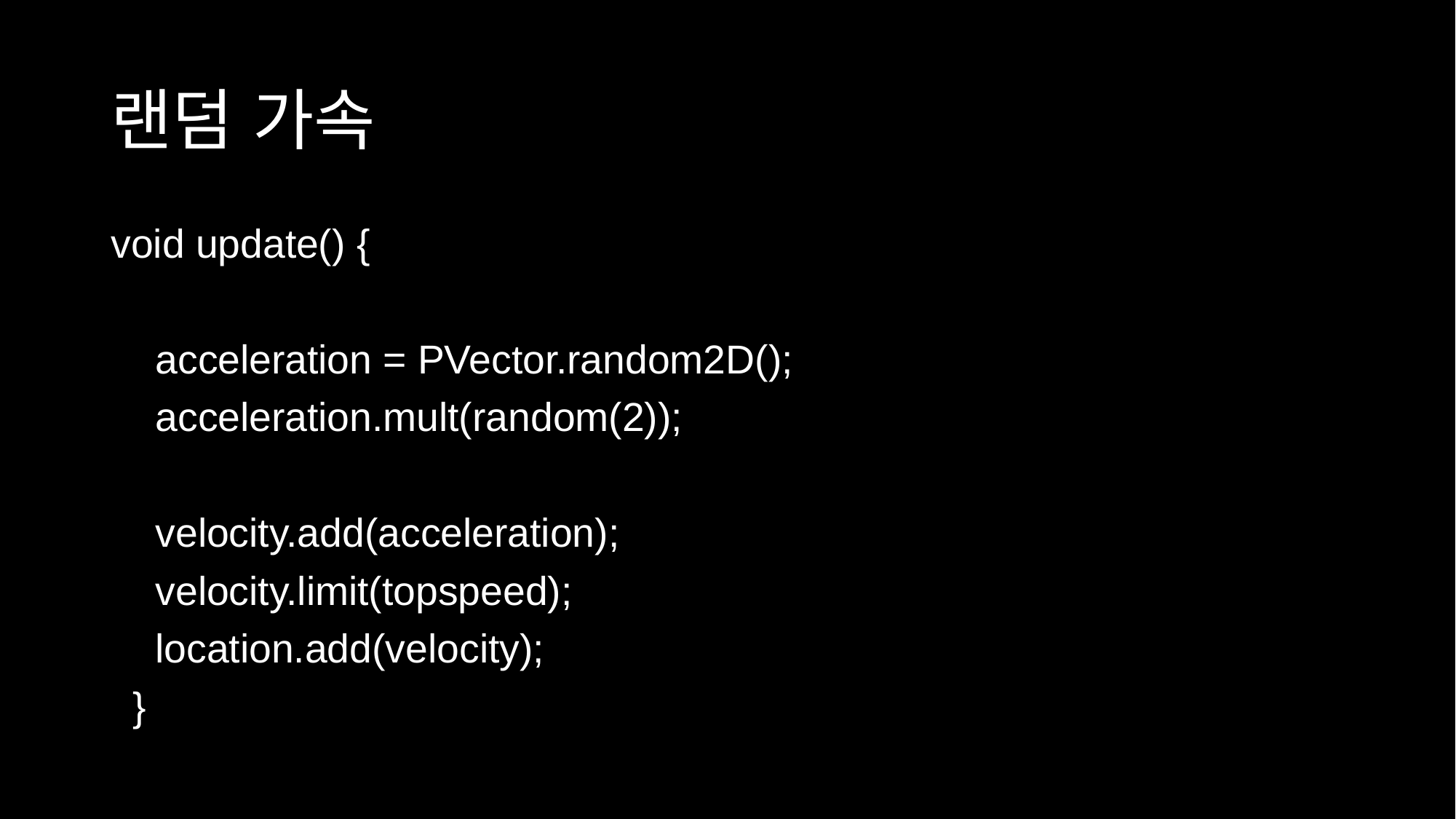

# 랜덤 가속
void update() {

    acceleration = PVector.random2D();
    acceleration.mult(random(2));

    velocity.add(acceleration);
    velocity.limit(topspeed);
    location.add(velocity);
  }